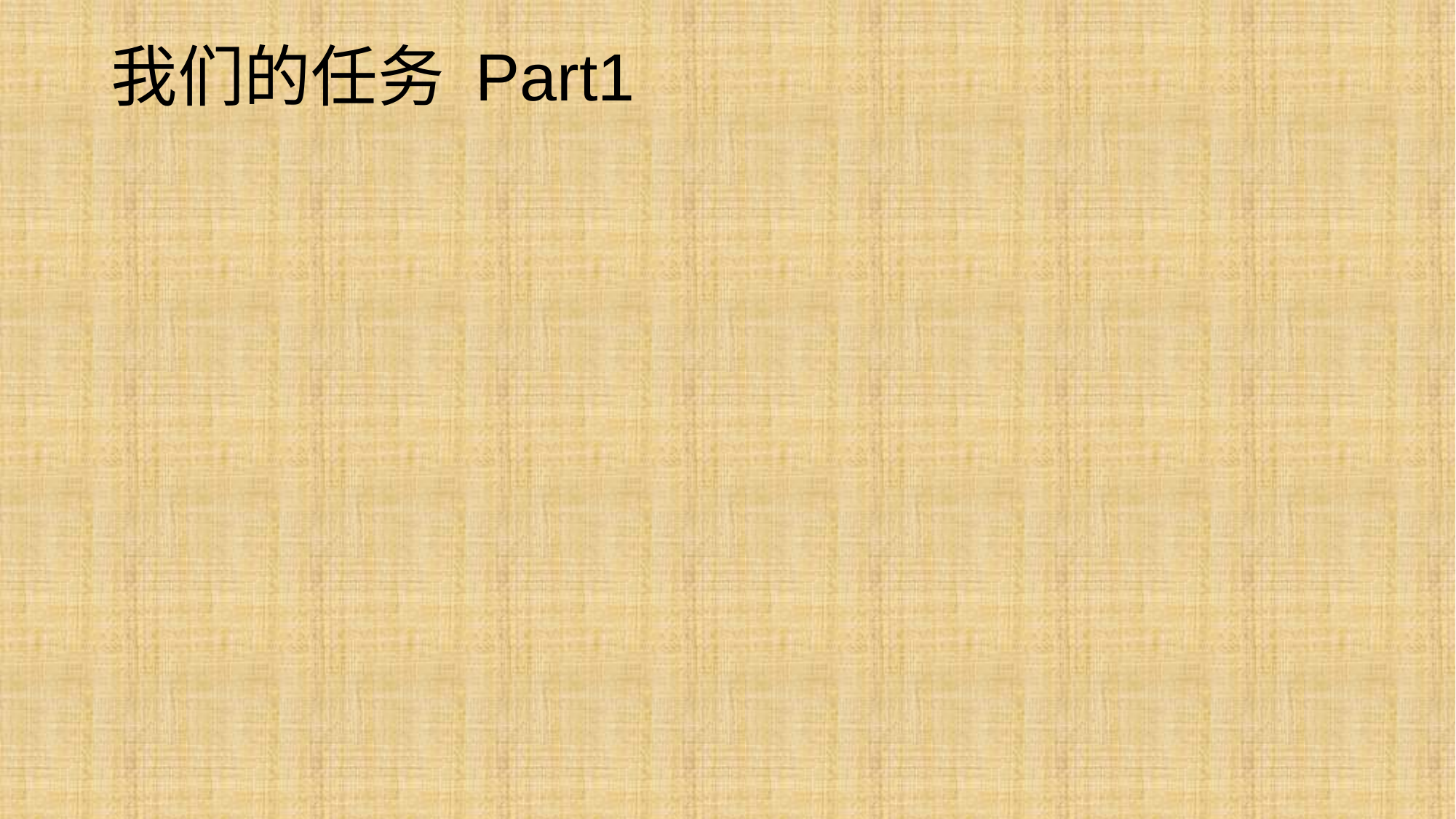

# 我们的任务 Part1
入门篇：
	>认识电脑基本架构。
	>16位实模式下的寻址
	>初识汇编
	>操作系统的基本构成
引导篇：
	>引导程序 – Part1
	>引导程序 – Part2
	>引导程序 – Part3
	>引导程序 – Part4